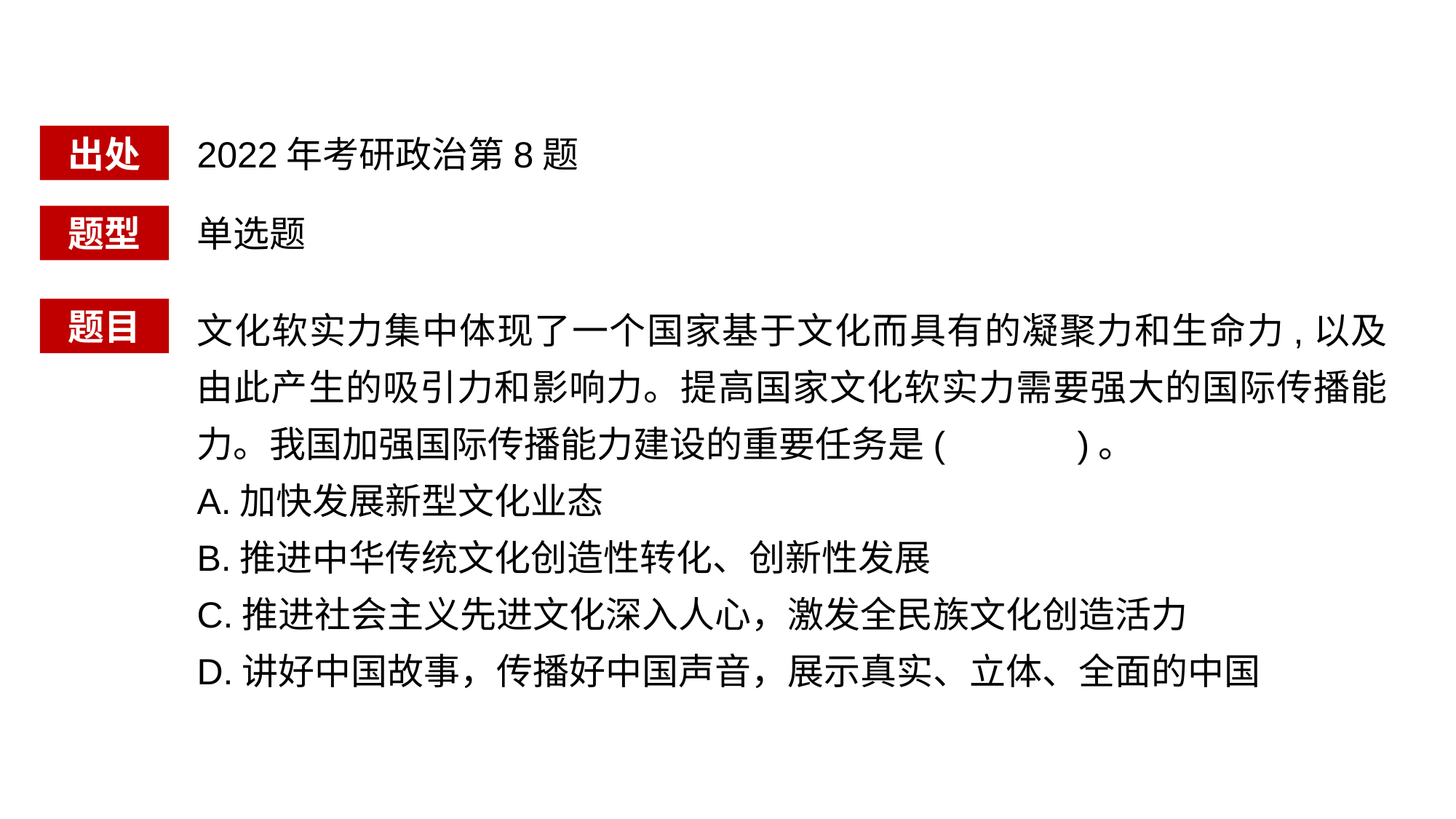

出处
2022年考研政治第8题
题型
单选题
文化软实力集中体现了一个国家基于文化而具有的凝聚力和生命力,以及由此产生的吸引力和影响力。提高国家文化软实力需要强大的国际传播能力。我国加强国际传播能力建设的重要任务是(             )。
A.加快发展新型文化业态
B.推进中华传统文化创造性转化、创新性发展
C.推进社会主义先进文化深入人心，激发全民族文化创造活力
D.讲好中国故事，传播好中国声音，展示真实、立体、全面的中国
题目